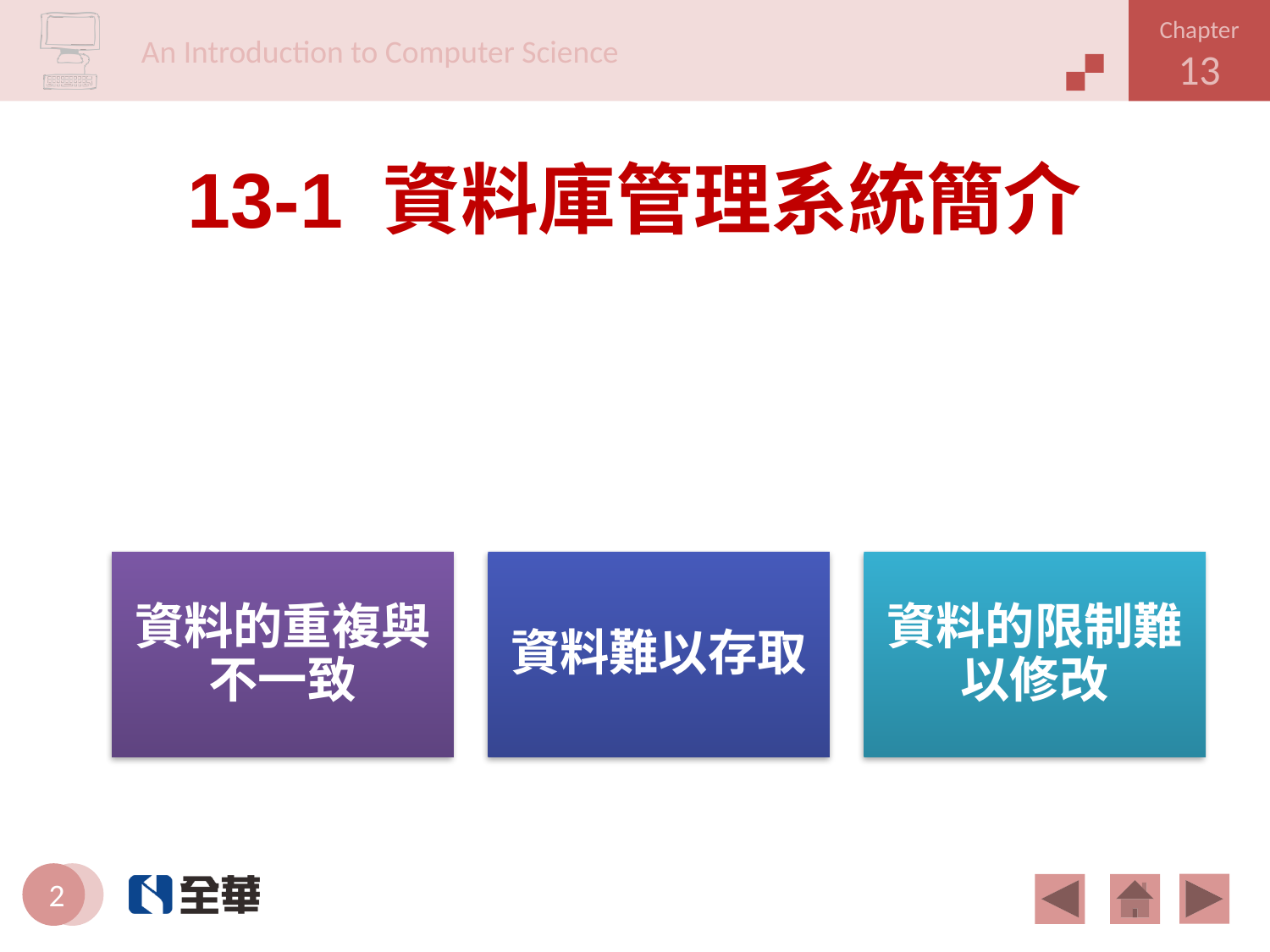

# 13-1 資料庫管理系統簡介

資料的重複與不一致
資料難以存取
資料的限制難以修改